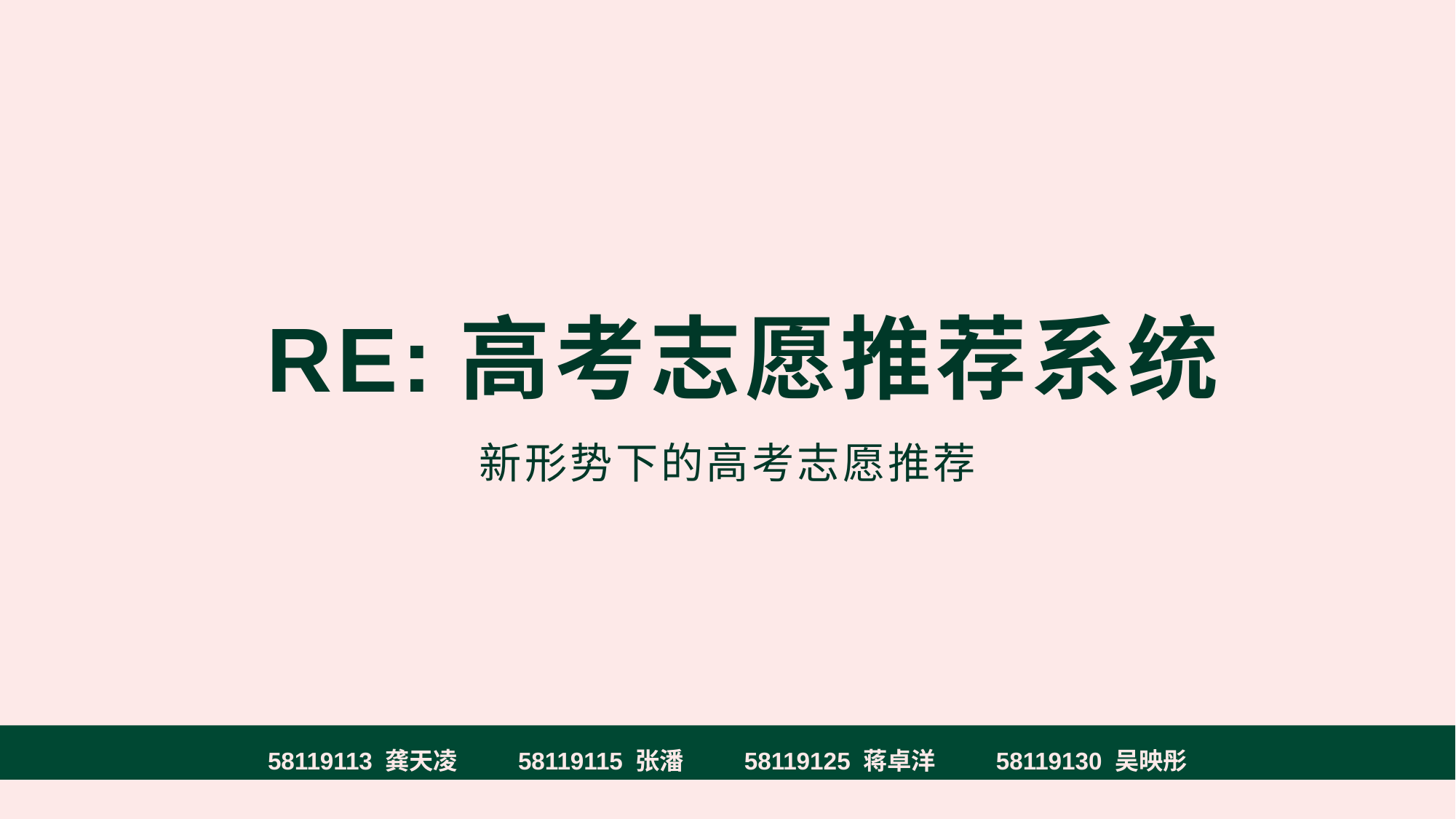

# RE:高考志愿推荐系统
新形势下的高考志愿推荐
58119113 龚天凌          58119115 张潘          58119125 蒋卓洋          58119130 吴映彤